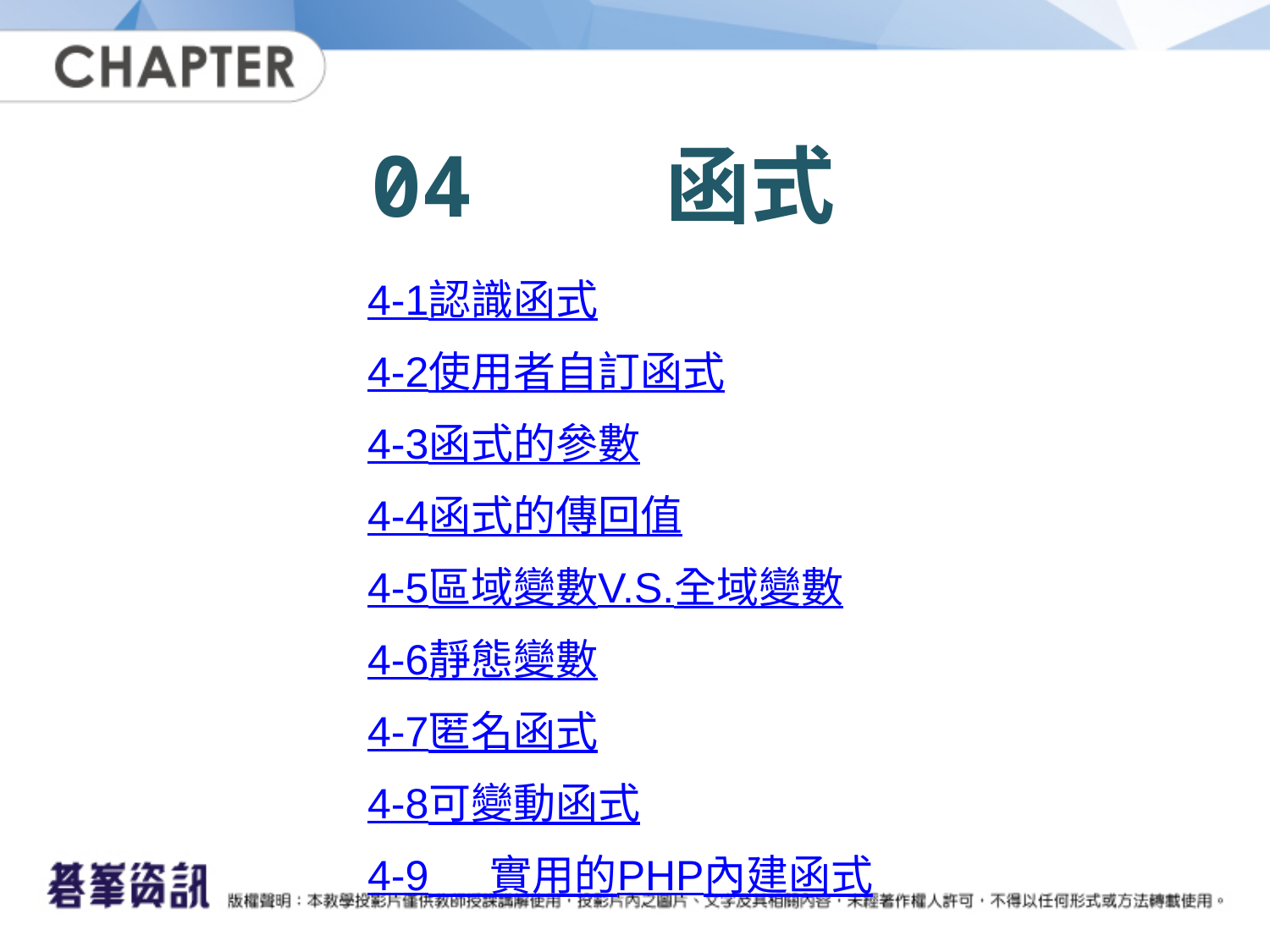

# 04  	函式
4-1	認識函式
4-2	使用者自訂函式
4-3	函式的參數
4-4	函式的傳回值
4-5	區域變數V.S.全域變數
4-6	靜態變數
4-7	匿名函式
4-8	可變動函式
4-9　  實用的PHP內建函式